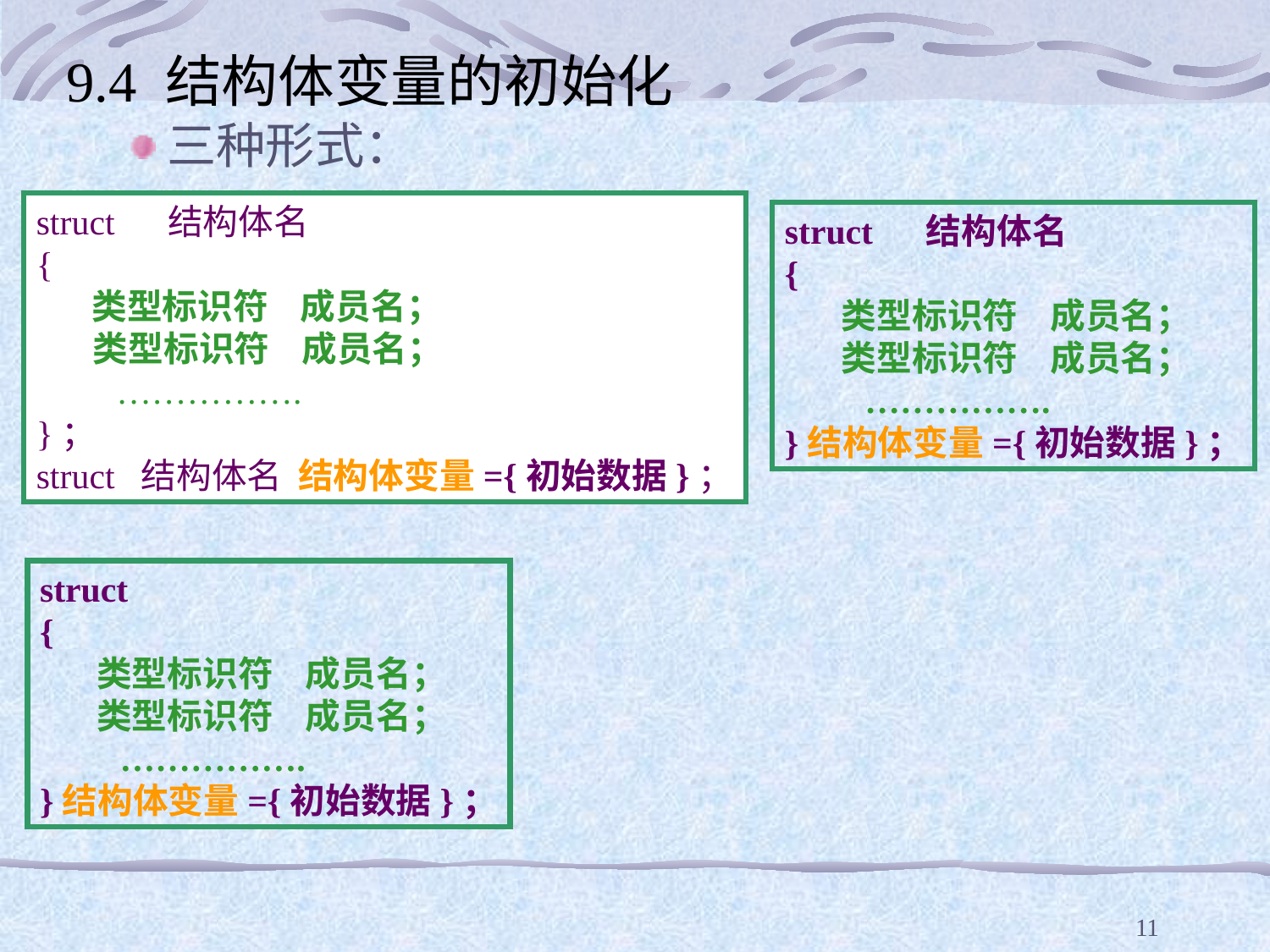

三种形式：
9.4 结构体变量的初始化
struct     结构体名
{
      类型标识符    成员名；
      类型标识符    成员名；
         …………….
}；
struct  结构体名  结构体变量={初始数据}；
struct     结构体名
{
      类型标识符    成员名；
      类型标识符    成员名；
         …………….
}结构体变量={初始数据}；
struct
{
      类型标识符    成员名；
      类型标识符    成员名；
         …………….
}结构体变量={初始数据}；
11